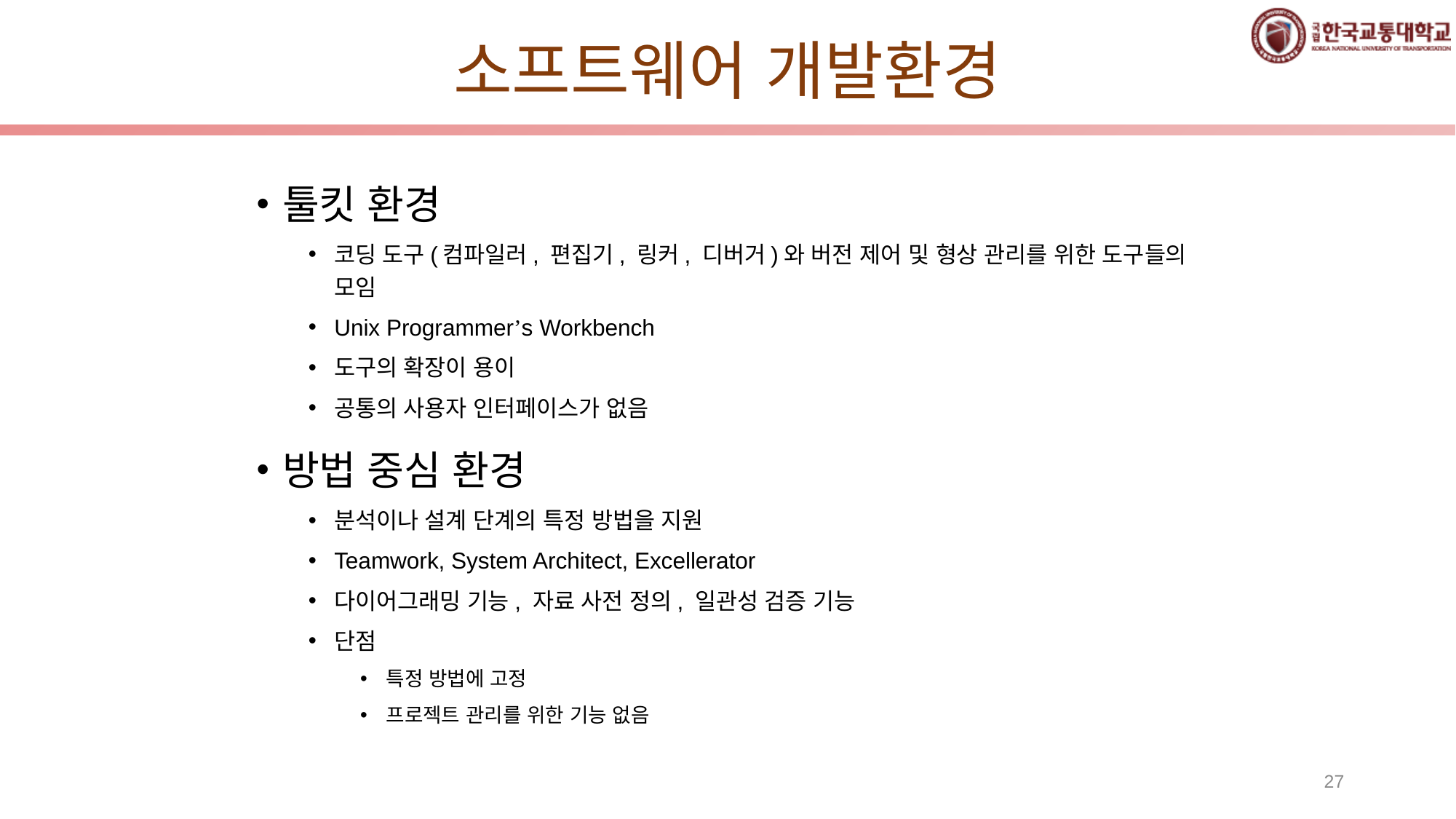

# 소프트웨어 개발환경
툴킷 환경
코딩 도구(컴파일러, 편집기, 링커, 디버거)와 버전 제어 및 형상 관리를 위한 도구들의 모임
Unix Programmer’s Workbench
도구의 확장이 용이
공통의 사용자 인터페이스가 없음
방법 중심 환경
분석이나 설계 단계의 특정 방법을 지원
Teamwork, System Architect, Excellerator
다이어그래밍 기능, 자료 사전 정의, 일관성 검증 기능
단점
특정 방법에 고정
프로젝트 관리를 위한 기능 없음
27